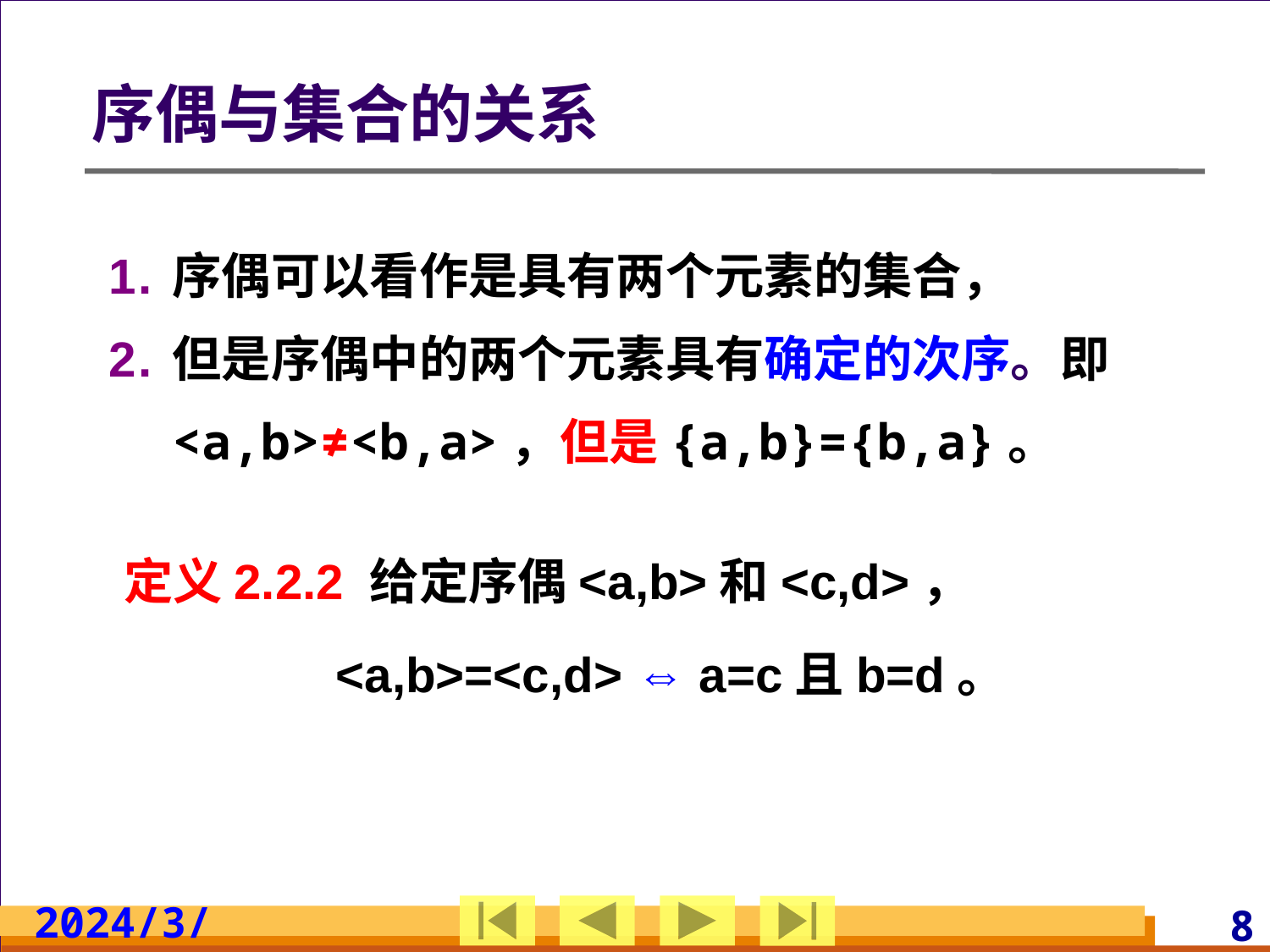

# 序偶与集合的关系
序偶可以看作是具有两个元素的集合，
但是序偶中的两个元素具有确定的次序。即<a,b>≠<b,a>，但是{a,b}={b,a}。
定义2.2.2 给定序偶<a,b>和<c,d>，
<a,b>=<c,d> ⇔ a=c且b=d。
2024/3/10